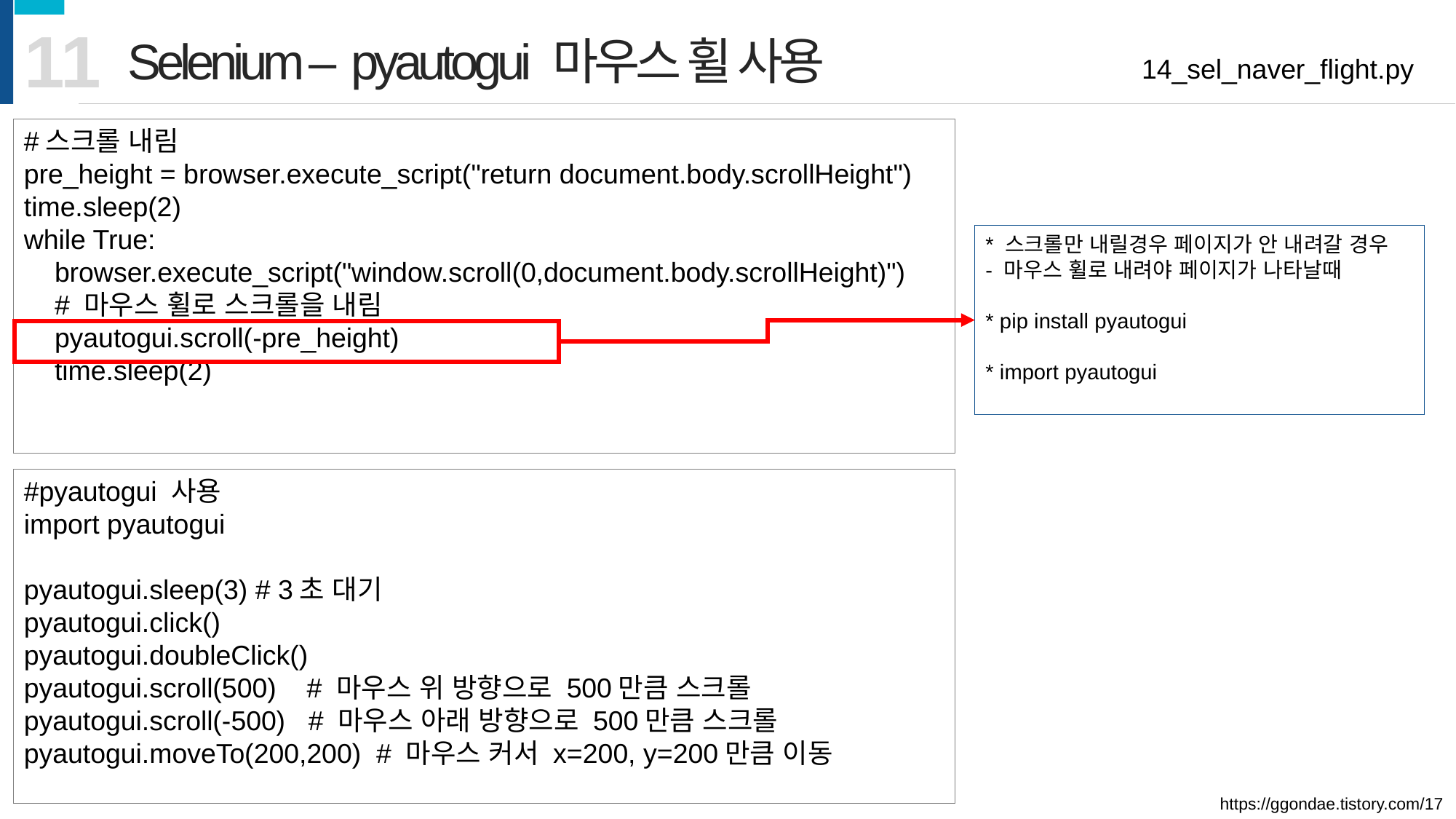

11
Selenium –  pyautogui 마우스 휠 사용
14_sel_naver_flight.py
#스크롤 내림
pre_height = browser.execute_script("return document.body.scrollHeight")
time.sleep(2)
while True:
    browser.execute_script("window.scroll(0,document.body.scrollHeight)")
    # 마우스 휠로 스크롤을 내림
    pyautogui.scroll(-pre_height)
    time.sleep(2)
* 스크롤만 내릴경우 페이지가 안 내려갈 경우
- 마우스 휠로 내려야 페이지가 나타날때
* pip install pyautogui
* import pyautogui

#pyautogui 사용
import pyautogui
pyautogui.sleep(3) # 3초 대기
pyautogui.click()
pyautogui.doubleClick()
pyautogui.scroll(500)    # 마우스 위 방향으로 500만큼 스크롤
pyautogui.scroll(-500)   # 마우스 아래 방향으로 500만큼 스크롤
pyautogui.moveTo(200,200)  # 마우스 커서 x=200, y=200만큼 이동
https://ggondae.tistory.com/17